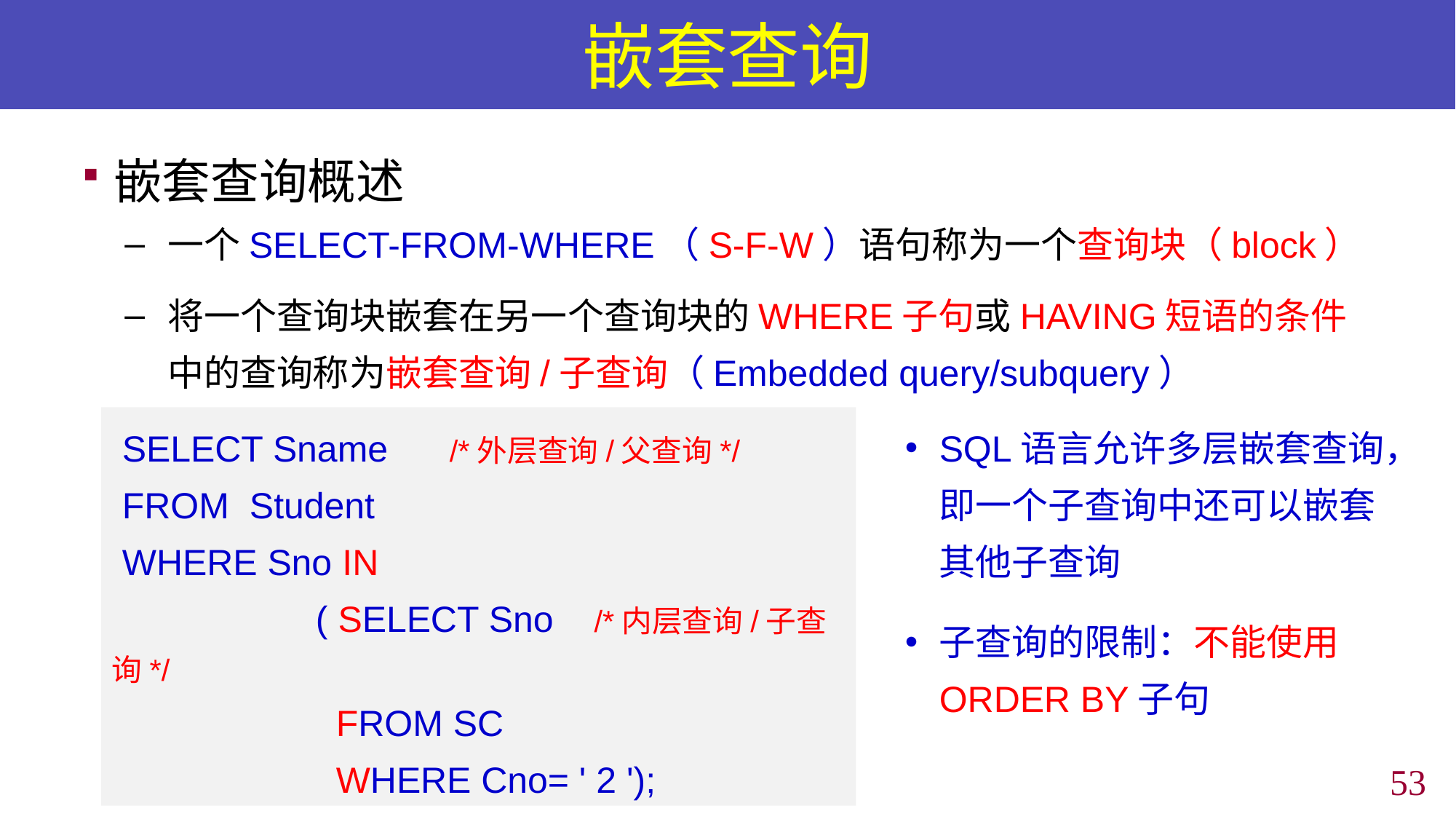

# 嵌套查询
嵌套查询概述
一个SELECT-FROM-WHERE（S-F-W）语句称为一个查询块（block）
将一个查询块嵌套在另一个查询块的WHERE子句或HAVING短语的条件中的查询称为嵌套查询/子查询（Embedded query/subquery）
 SELECT Sname	 /*外层查询/父查询*/
 FROM  Student
 WHERE Sno IN
                    ( SELECT Sno    /*内层查询/子查询*/
                      FROM SC
                      WHERE Cno= ' 2 ');
SQL语言允许多层嵌套查询，即一个子查询中还可以嵌套其他子查询

子查询的限制：不能使用ORDER BY子句
53